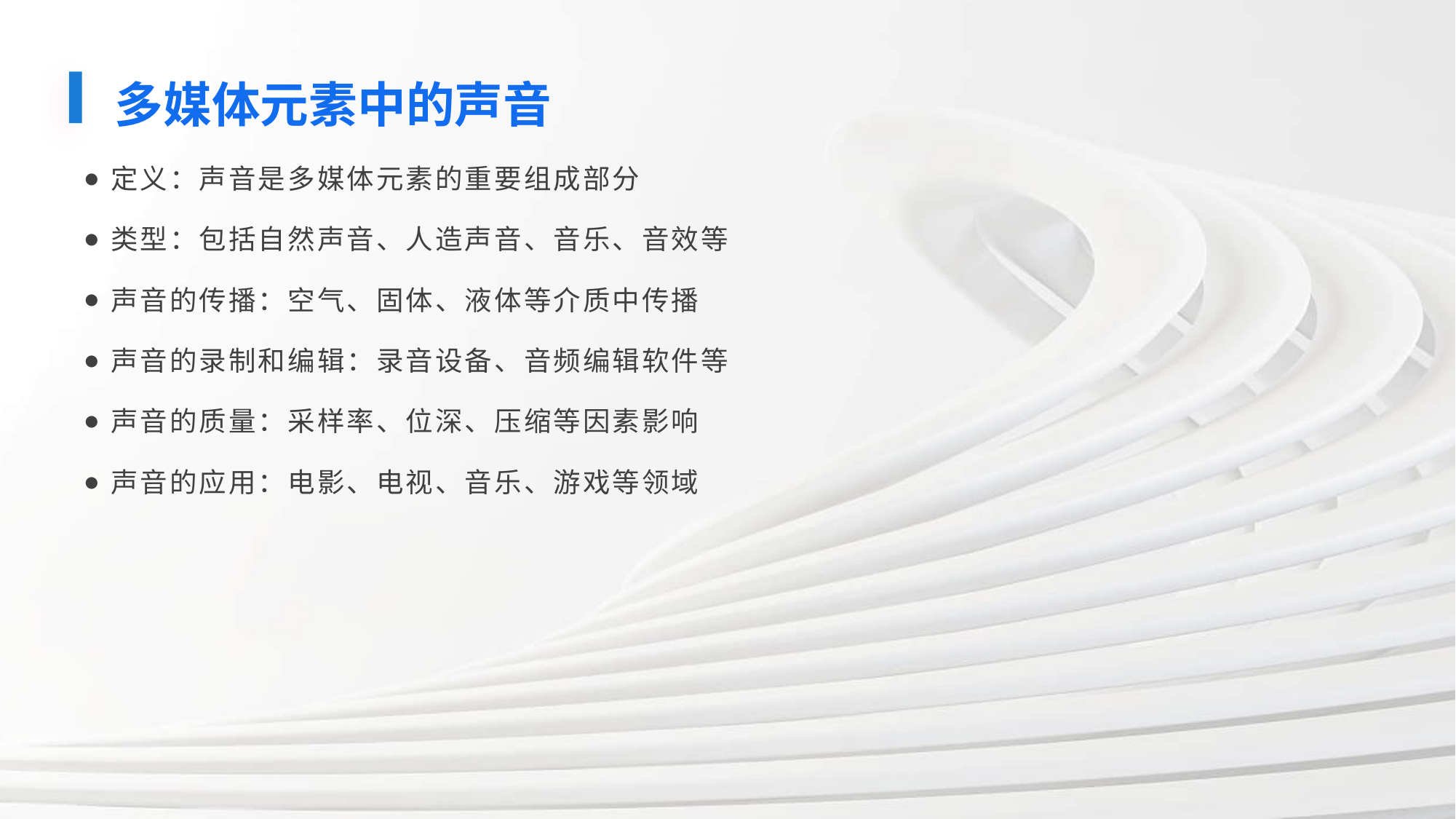

多媒体元素中的声音
定义：声音是多媒体元素的重要组成部分
类型：包括自然声音、人造声音、音乐、音效等
声音的传播：空气、固体、液体等介质中传播
声音的录制和编辑：录音设备、音频编辑软件等
声音的质量：采样率、位深、压缩等因素影响
声音的应用：电影、电视、音乐、游戏等领域